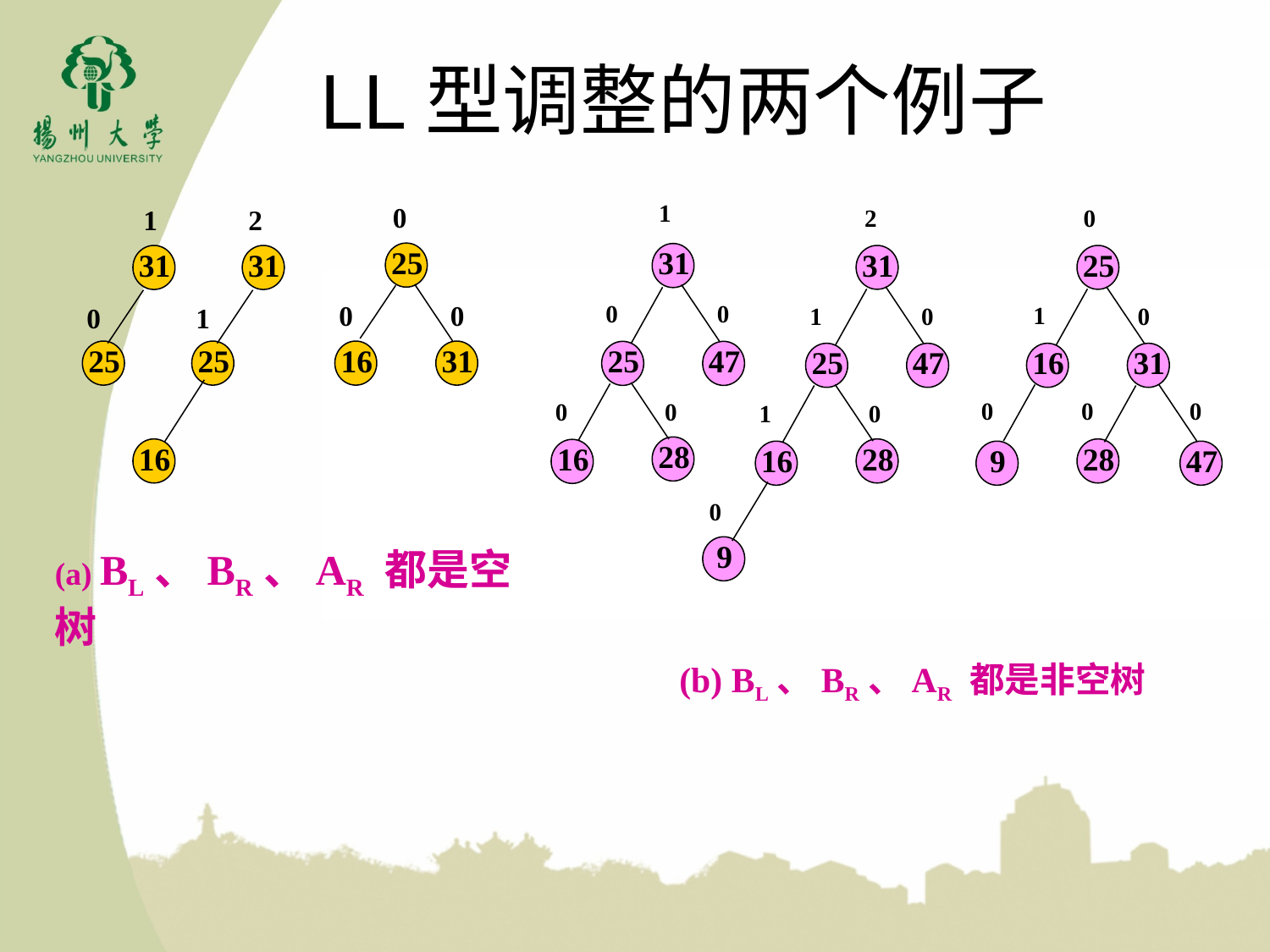

LL型调整的两个例子
1
2
0
31

31
25

0
0
1
1
0
0
25
47

25
47
16
31

0
0
0
0
0
1
0
28

28
28

16

16
9
47

0
9

0
1
2
25

31
31

0
0
0
1
25
25
16
31

16

(a) BL、BR、AR 都是空树
(b) BL、BR、AR 都是非空树
42